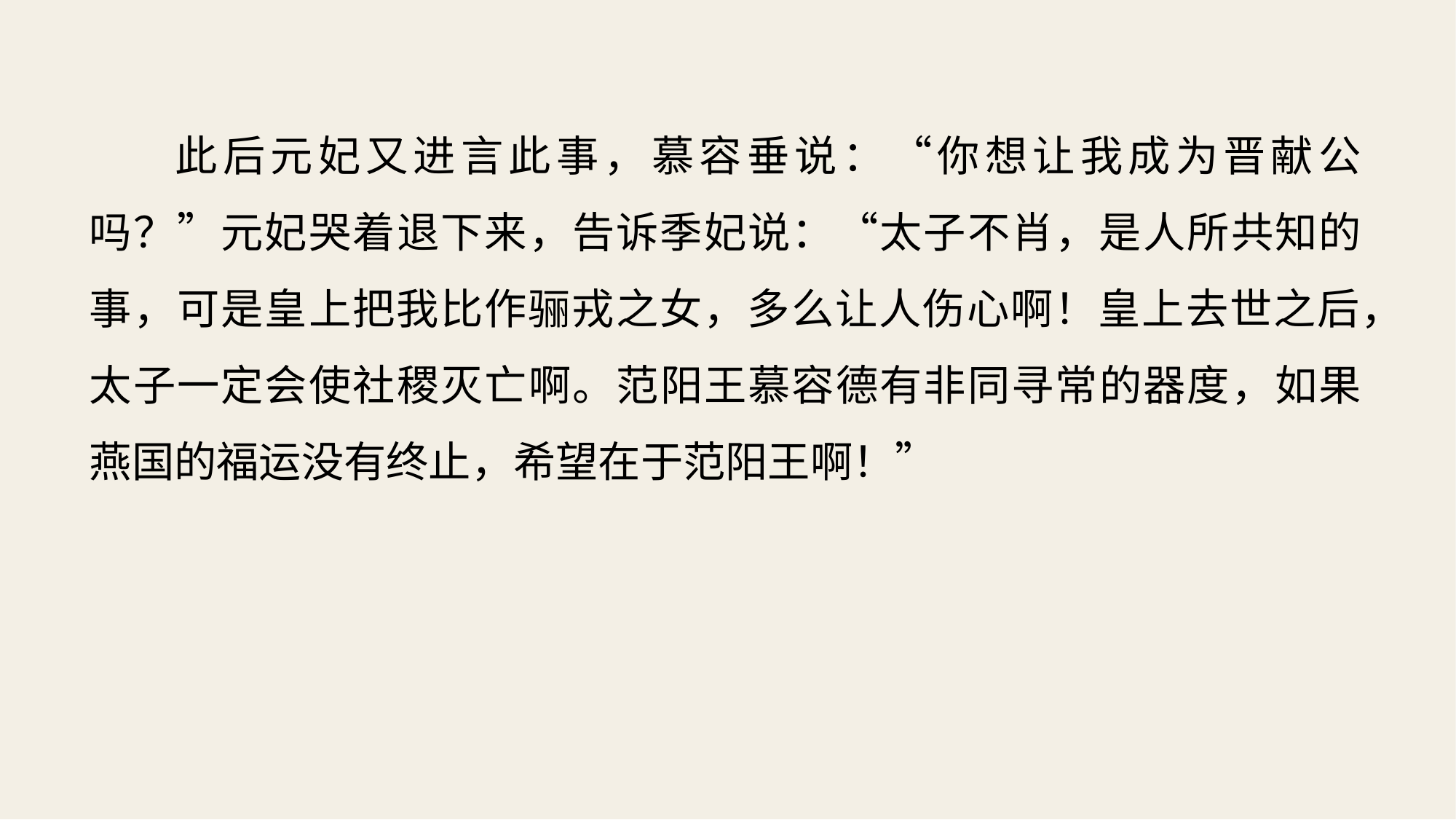

此后元妃又进言此事，慕容垂说：“你想让我成为晋献公吗？”元妃哭着退下来，告诉季妃说：“太子不肖，是人所共知的事，可是皇上把我比作骊戎之女，多么让人伤心啊！皇上去世之后，太子一定会使社稷灭亡啊。范阳王慕容德有非同寻常的器度，如果燕国的福运没有终止，希望在于范阳王啊！”